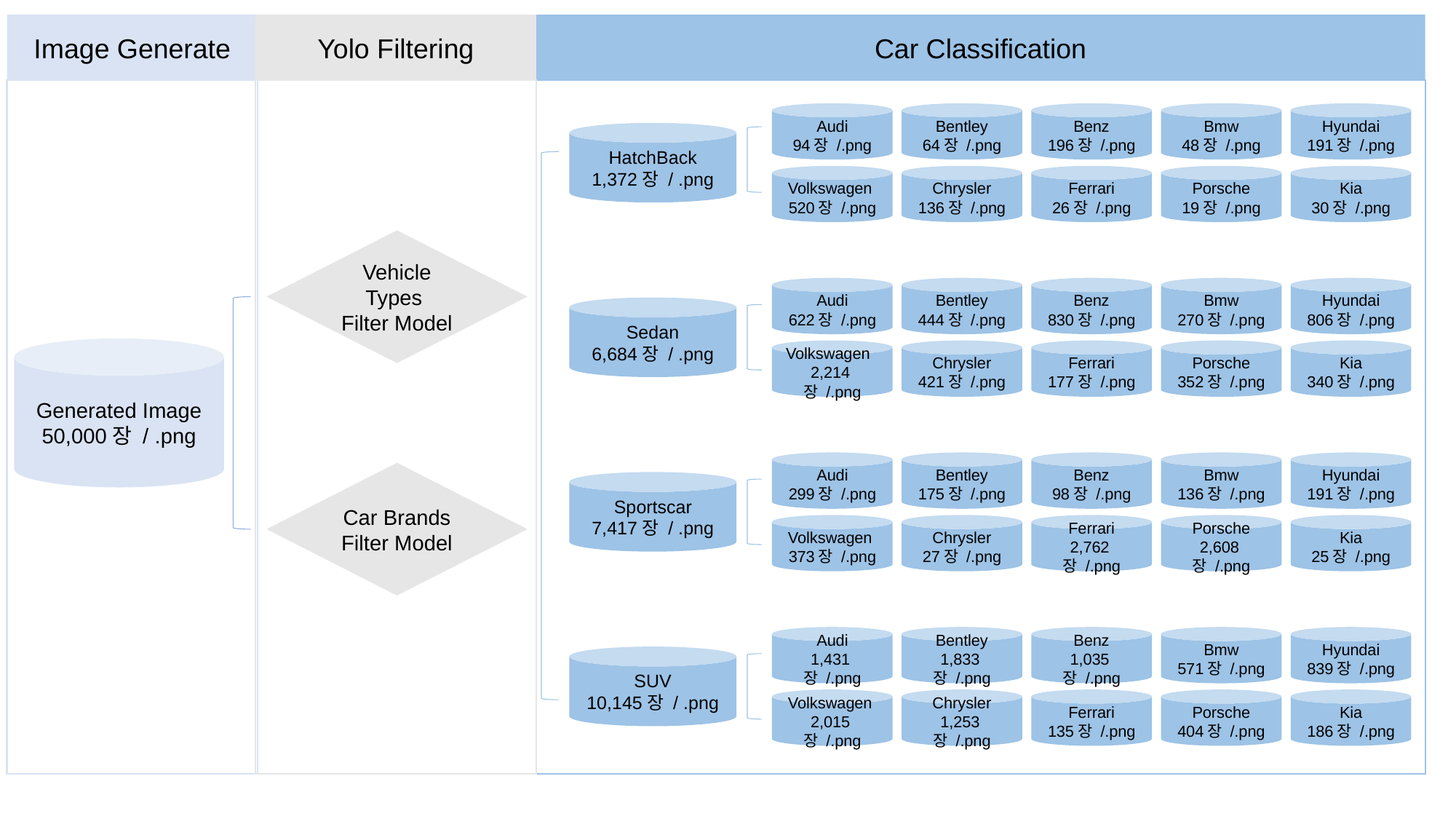

Image Generate
Yolo Filtering
Car Classification

Audi
94장 /.png
Bentley
64장 /.png
Benz
196장 /.png
Bmw
48장 /.png
Hyundai
191장 /.png
Volkswagen
520장 /.png
Chrysler
136장 /.png
Ferrari
26장 /.png
Porsche
19장 /.png
Kia
30장 /.png
HatchBack
1,372장 / .png

Vehicle Types
Filter Model
Audi
622장 /.png
Bentley
444장 /.png
Benz
830장 /.png
Bmw
270장 /.png
Hyundai
806장 /.png
Volkswagen
2,214장 /.png
Chrysler
421장 /.png
Ferrari
177장 /.png
Porsche
352장 /.png
Kia
340장 /.png

Sedan
6,684장 / .png

Generated Image
50,000장 / .png
Audi
299장 /.png
Bentley
175장 /.png
Benz
98장 /.png
Bmw
136장 /.png
Hyundai
191장 /.png
Volkswagen
373장 /.png
Chrysler
27장 /.png
Ferrari
2,762장 /.png
Porsche
2,608장 /.png
Kia
25장 /.png
Car Brands
Filter Model
Sportscar
7,417장 / .png

Audi
1,431장 /.png
Bentley
1,833장 /.png
Benz
1,035장 /.png
Bmw
571장 /.png
Hyundai
839장 /.png
Volkswagen
2,015장 /.png
Chrysler
1,253장 /.png
Ferrari
135장 /.png
Porsche
404장 /.png
Kia
186장 /.png
SUV
10,145장 / .png